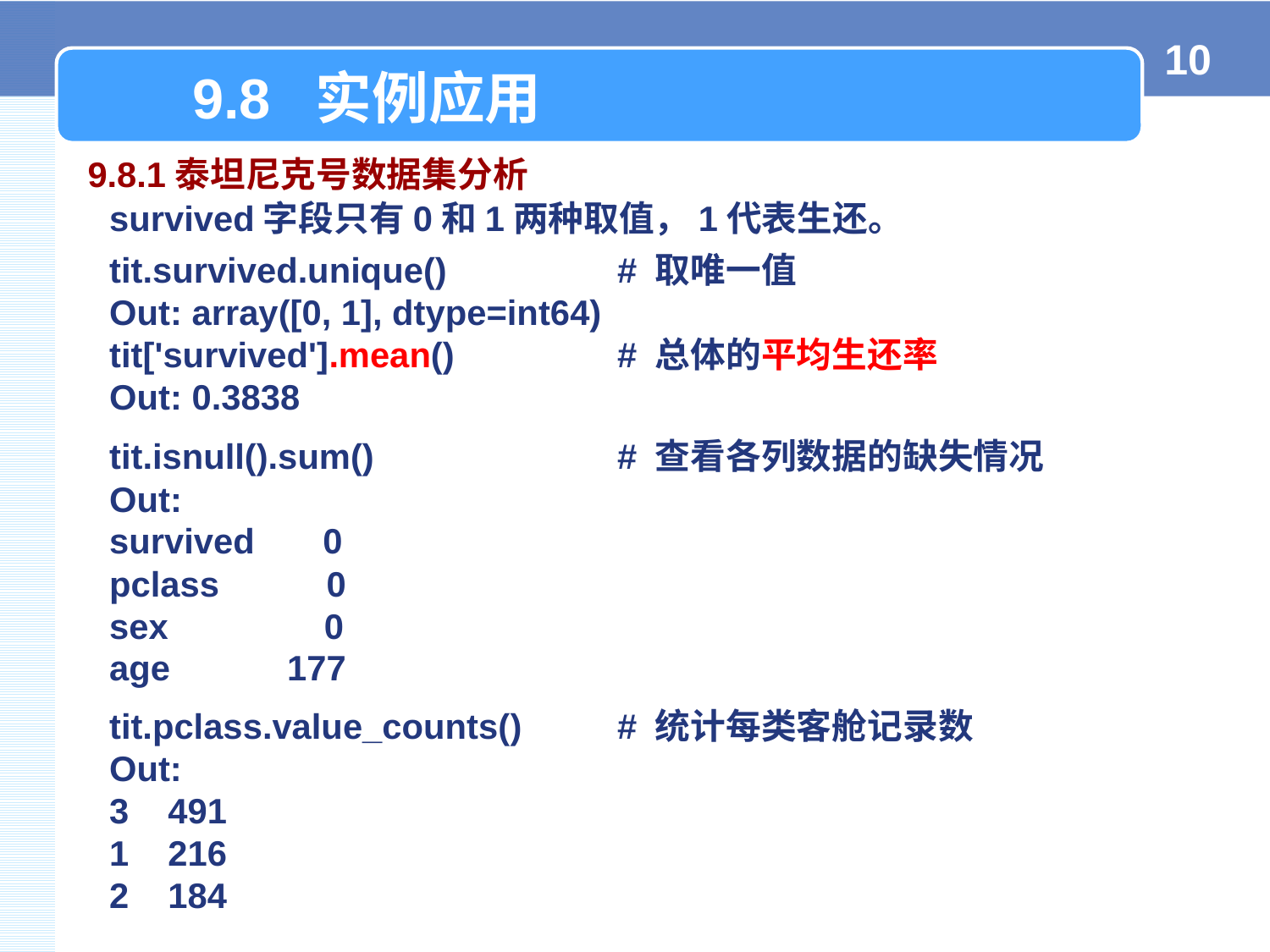

10
9.8  实例应用
9.8.1泰坦尼克号数据集分析

survived字段只有0和1两种取值，1代表生还。
tit.survived.unique()		# 取唯一值
Out: array([0, 1], dtype=int64)
tit['survived'].mean() 		# 总体的平均生还率
Out: 0.3838
tit.isnull().sum()         		# 查看各列数据的缺失情况
Out:
survived       0
pclass           0
sex                0
age            177
tit.pclass.value_counts()	# 统计每类客舱记录数
Out:
3    491
1    216
2    184